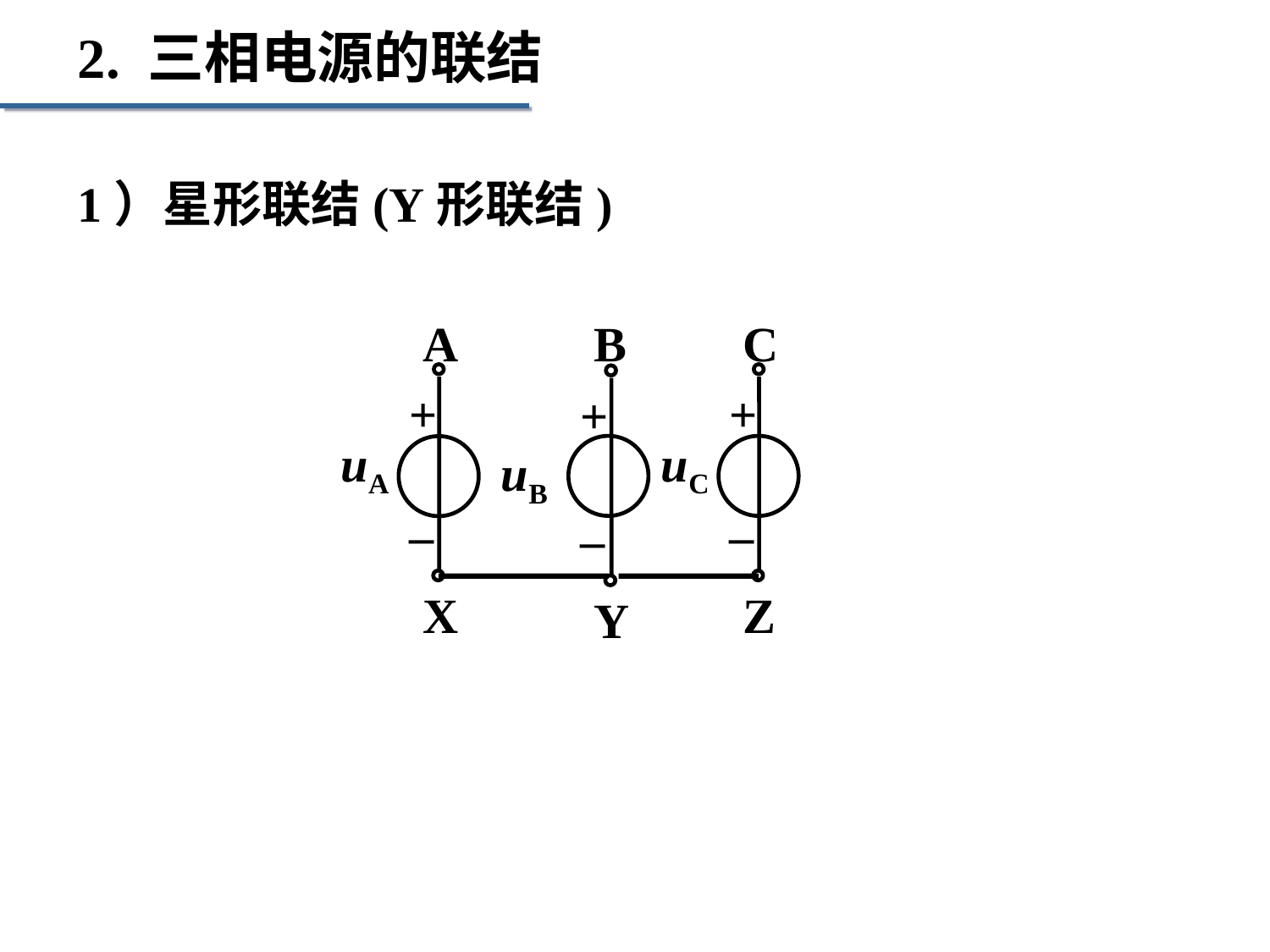

2. 三相电源的联结
1）星形联结(Y形联结)
A

+

uA

–

X
B
C

+

uC

–

Z

+

uB

–

Y